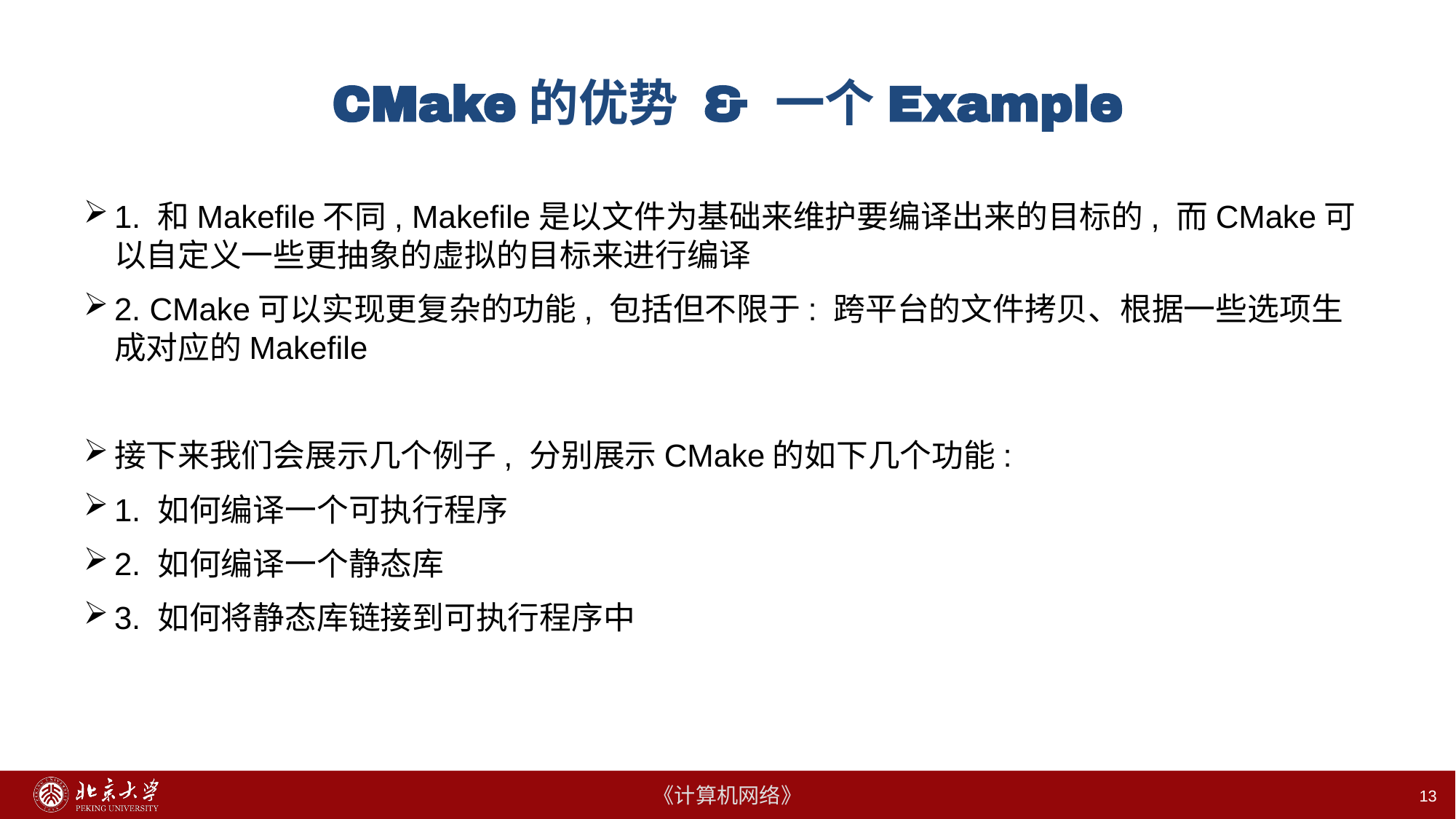

# CMake的优势 & 一个Example
1. 和Makefile不同, Makefile是以文件为基础来维护要编译出来的目标的, 而CMake可以自定义一些更抽象的虚拟的目标来进行编译
2. CMake可以实现更复杂的功能, 包括但不限于: 跨平台的文件拷贝、根据一些选项生成对应的Makefile

接下来我们会展示几个例子, 分别展示CMake的如下几个功能:
1. 如何编译一个可执行程序
2. 如何编译一个静态库
3. 如何将静态库链接到可执行程序中
13